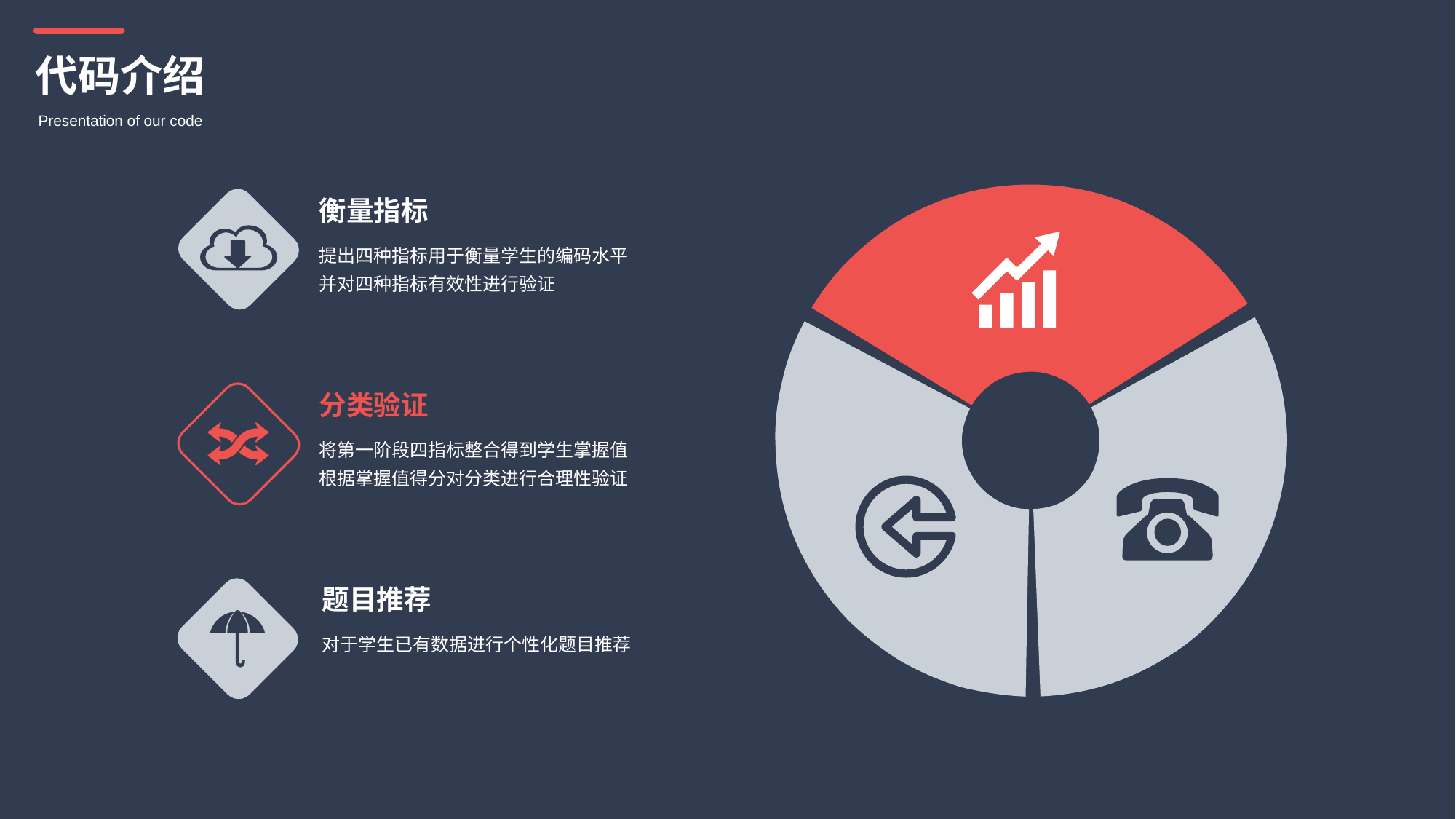

代码介绍
Presentation of our code

衡量指标

提出四种指标用于衡量学生的编码水平
并对四种指标有效性进行验证

分类验证

将第一阶段四指标整合得到学生掌握值
根据掌握值得分对分类进行合理性验证

题目推荐

对于学生已有数据进行个性化题目推荐